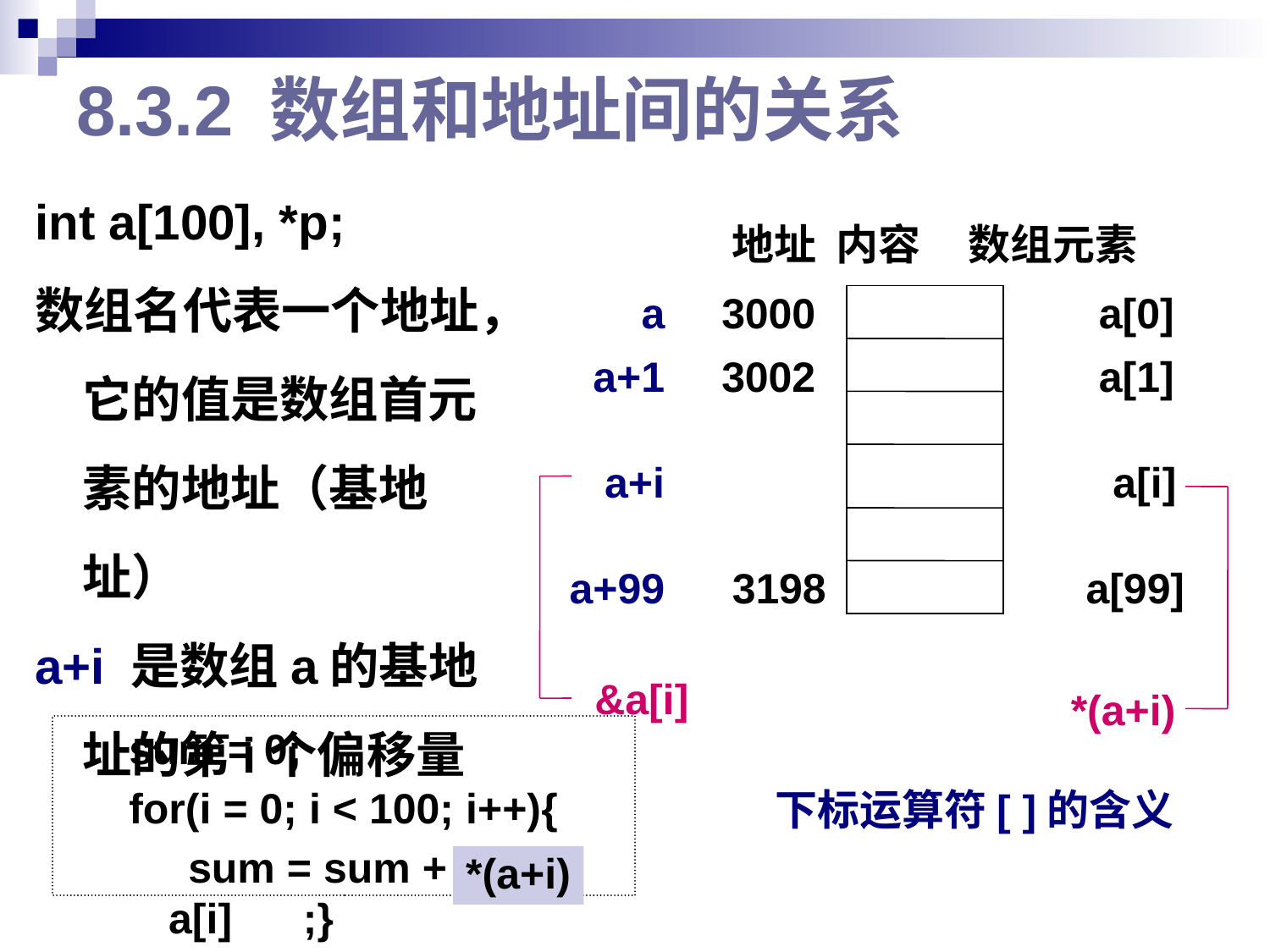

# 8.3.2 数组和地址间的关系
int a[100], *p;
数组名代表一个地址，它的值是数组首元素的地址（基地址）
a+i 是数组a的基地址的第i个偏移量
地址  内容     数组元素
 a
a+1
a+i
a+99
3000                        a[0]

3002                        a[1]
                                 a[i]

&a[i]

3198                      a[99]
*(a+i)

sum = 0;
for(i = 0; i < 100; i++){
     sum = sum + a[i]      ;}
下标运算符[ ]的含义
*(a+i)